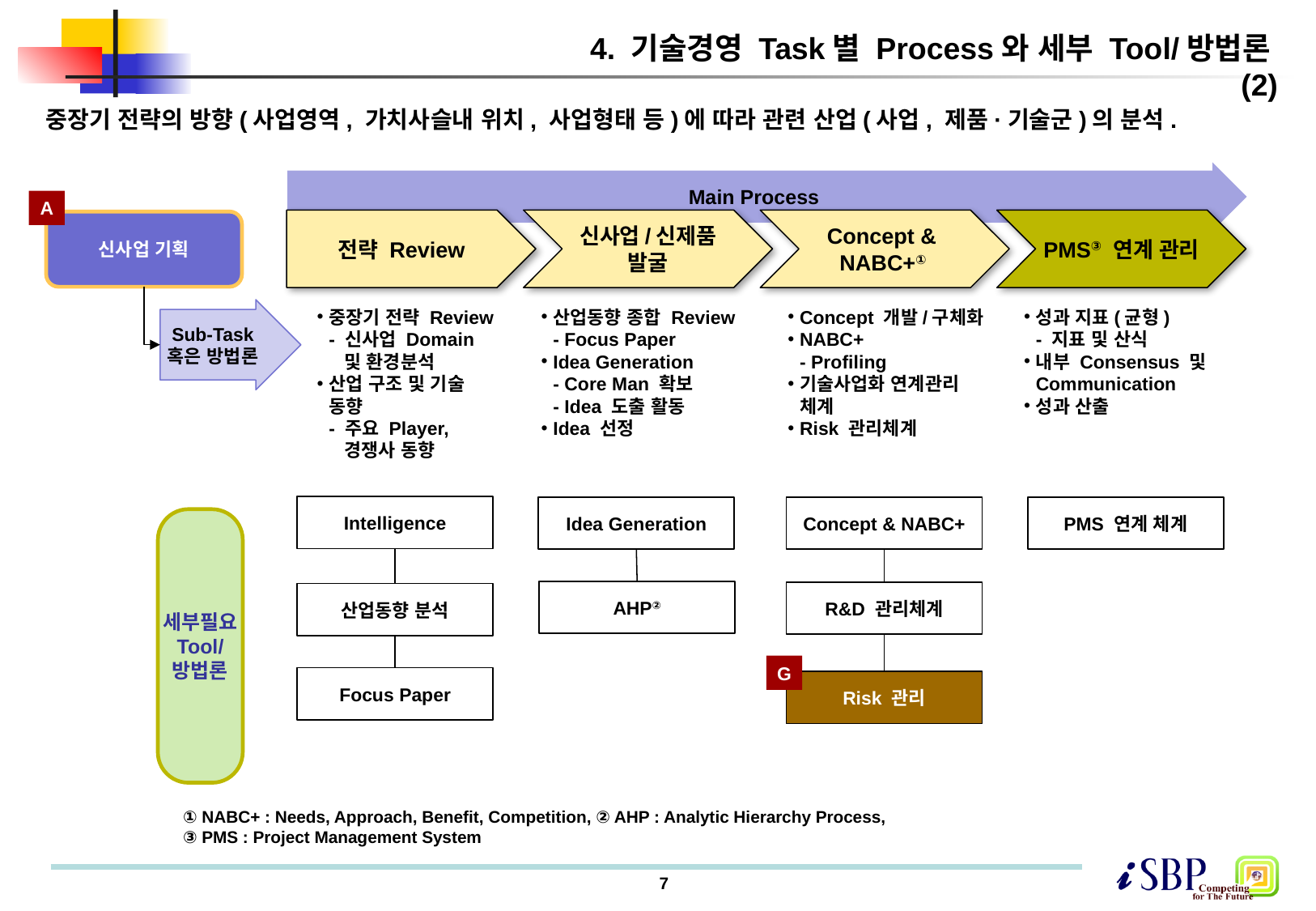

# 4. 기술경영 Task별 Process와 세부 Tool/방법론(2)
중장기 전략의 방향(사업영역, 가치사슬내 위치, 사업형태 등)에 따라 관련 산업(사업, 제품·기술군)의 분석.
Main Process
A
전략 Review
신사업/신제품
발굴
Concept &
NABC+①
PMS③ 연계 관리
신사업 기획
중장기 전략 Review
- 신사업 Domain
  및 환경분석
산업 구조 및 기술
동향
- 주요 Player,
  경쟁사 동향
산업동향 종합 Review
- Focus Paper
Idea Generation
- Core Man 확보
- Idea 도출 활동
Idea 선정
Concept 개발/구체화
NABC+
- Profiling
기술사업화 연계관리
체계
Risk 관리체계
성과 지표(균형)
- 지표 및 산식
내부 Consensus 및
Communication
성과 산출
Sub-Task
혹은 방법론
Intelligence
Idea Generation
Concept & NABC+
PMS 연계 체계
세부필요
Tool/
방법론
AHP②
R&D 관리체계
산업동향 분석
G
Focus Paper
Risk 관리
① NABC+ : Needs, Approach, Benefit, Competition, ② AHP : Analytic Hierarchy Process,
③ PMS : Project Management System
7